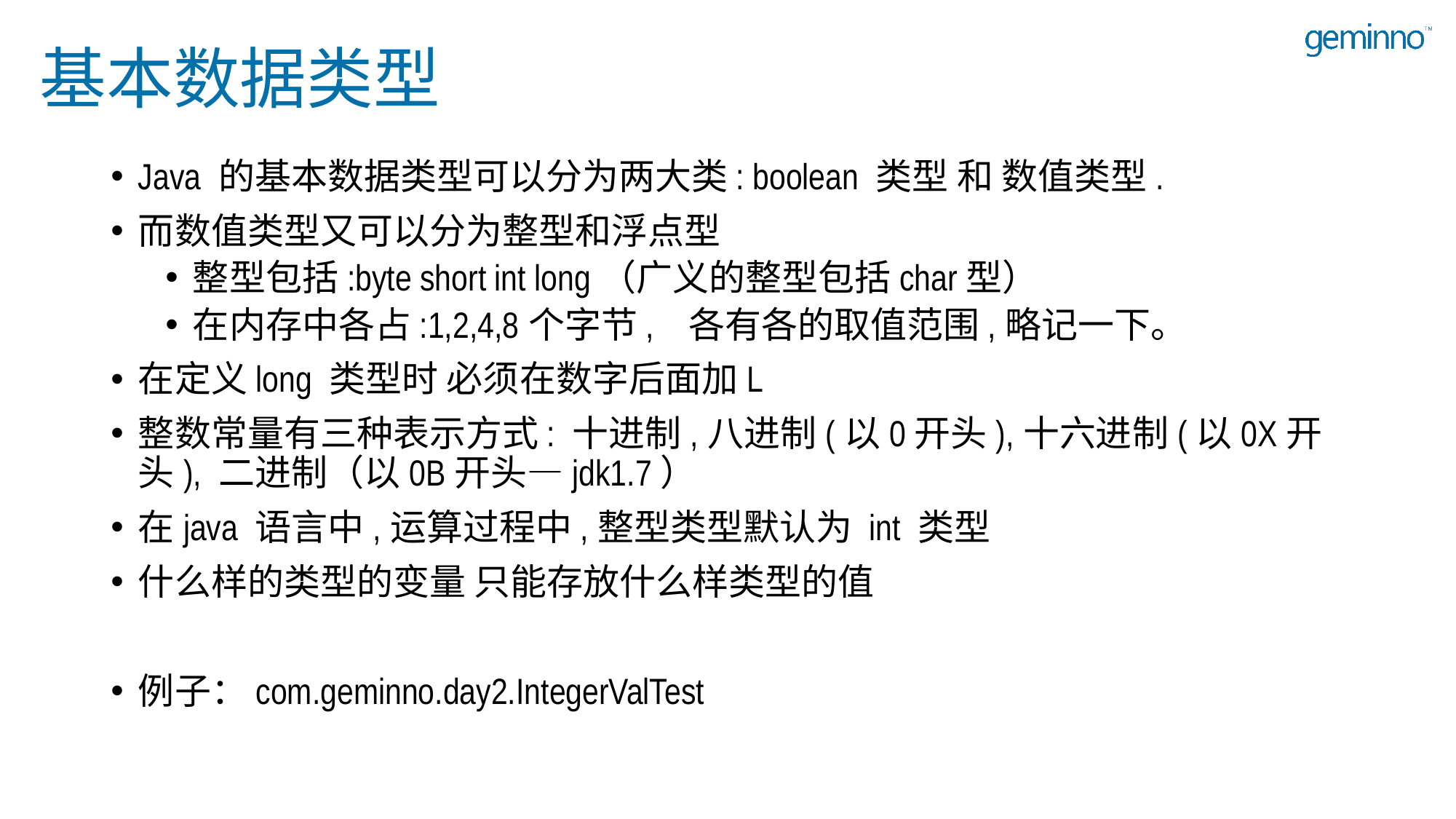

# 基本数据类型
Java 的基本数据类型可以分为两大类: boolean 类型 和 数值类型.
而数值类型又可以分为整型和浮点型
整型包括:byte short int long（广义的整型包括char型）
在内存中各占:1,2,4,8个字节,   各有各的取值范围,略记一下。
在定义long 类型时 必须在数字后面加L
整数常量有三种表示方式: 十进制,八进制(以0开头),十六进制(以0X开头), 二进制（以0B开头—jdk1.7）
在java 语言中,运算过程中,整型类型默认为 int 类型
什么样的类型的变量 只能存放什么样类型的值

例子：com.geminno.day2.IntegerValTest